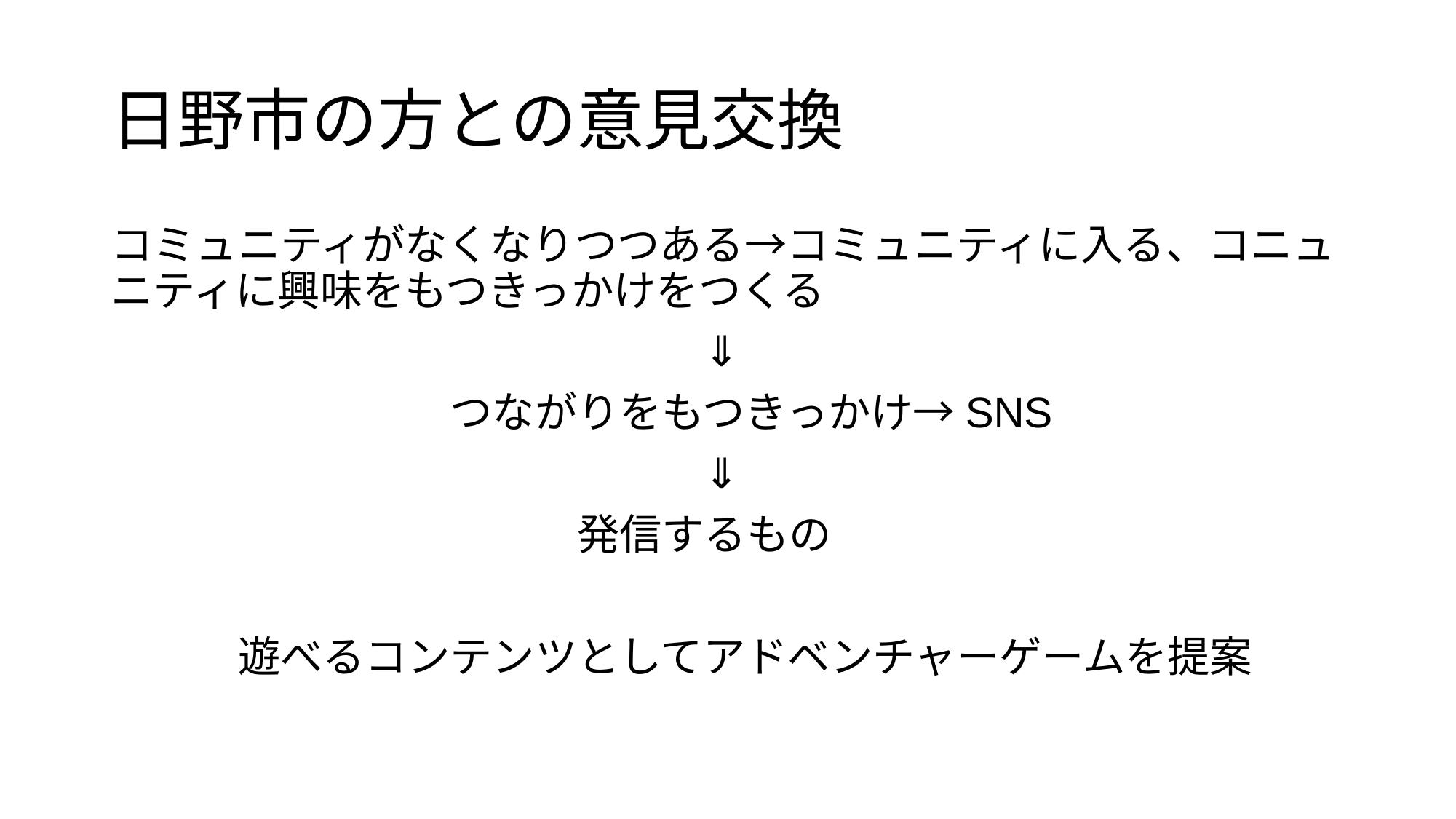

# 日野市の方との意見交換
コミュニティがなくなりつつある→コミュニティに入る、コニュニティに興味をもつきっかけをつくる
　　　　　　　　　　　　　　⇓
　　　　　　　　つながりをもつきっかけ→SNS
　　　　　　　　　　　　　　⇓
　　　　　　　　　　　発信するもの

　　　遊べるコンテンツとしてアドベンチャーゲームを提案